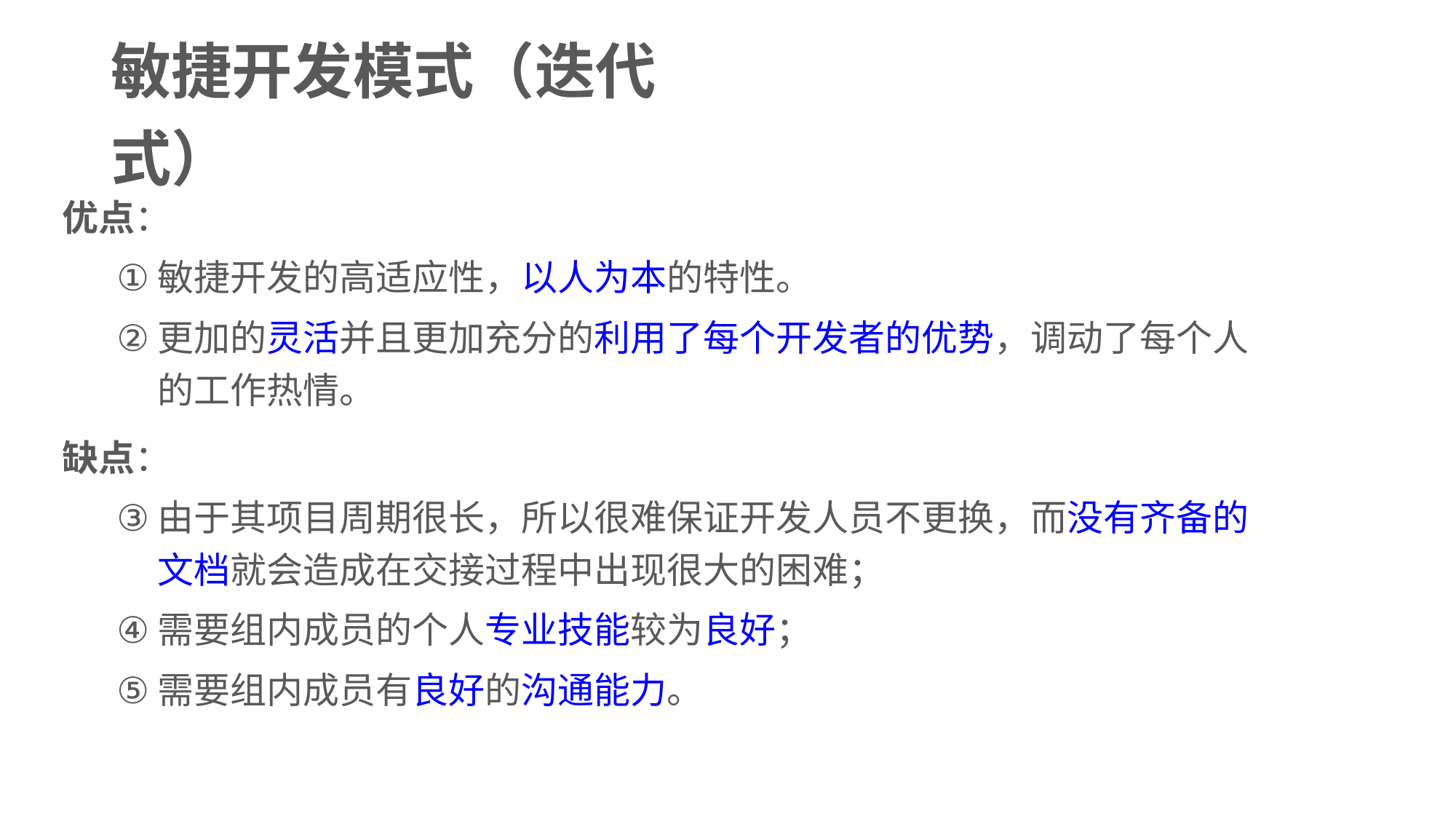

# 敏捷开发模式（迭代式）
优点：
敏捷开发的高适应性，以人为本的特性。
更加的灵活并且更加充分的利用了每个开发者的优势，调动了每个人的工作热情。
缺点：
由于其项目周期很长，所以很难保证开发人员不更换，而没有齐备的文档就会造成在交接过程中出现很大的困难；
需要组内成员的个人专业技能较为良好；
需要组内成员有良好的沟通能力。